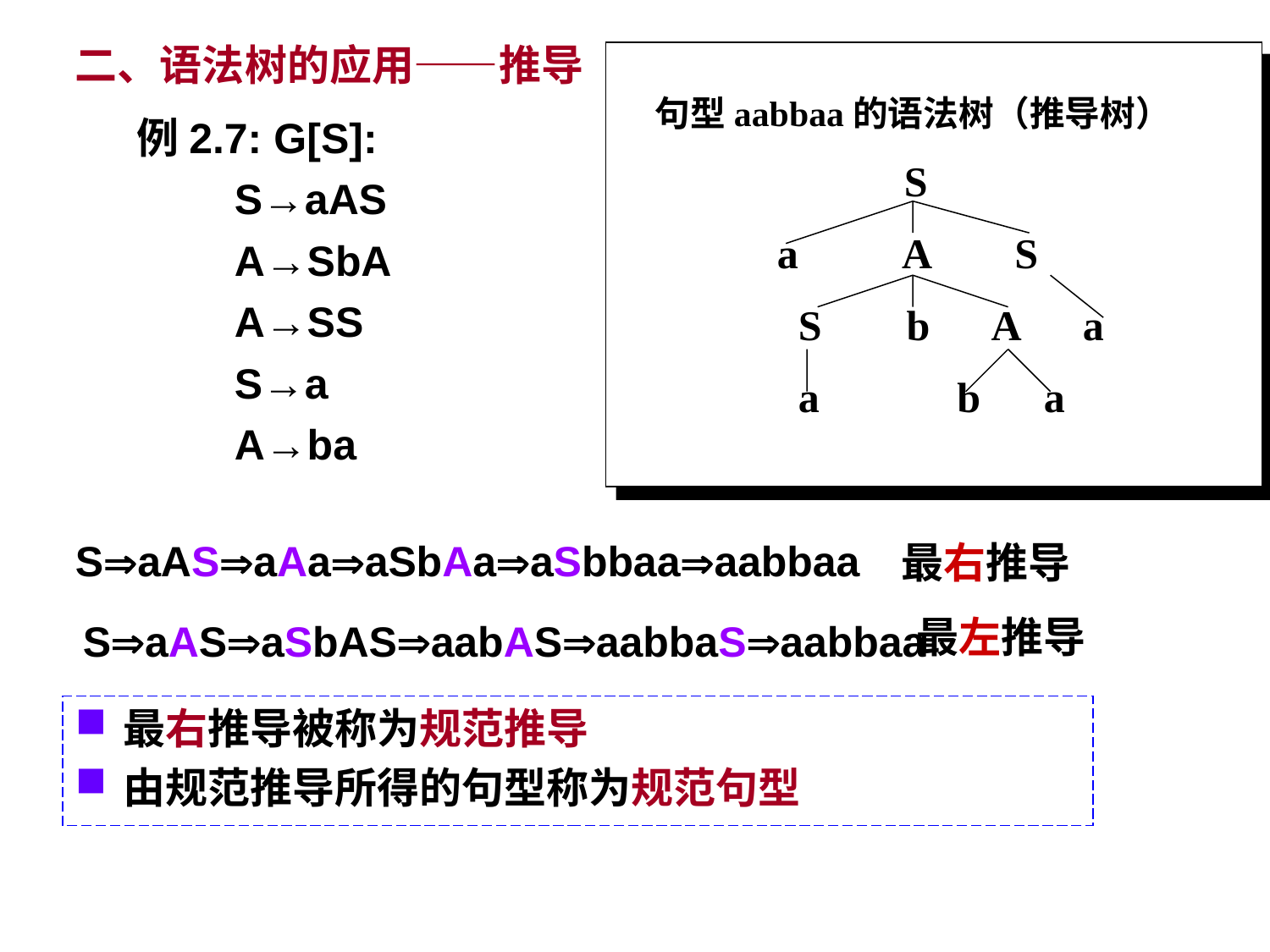

二、语法树的应用——推导

句型aabbaa的语法树（推导树）
                         S
             a          A        S
               S        b      A      a
               a             b      a

  例2.7: G[S]:
	S→aAS
	A→SbA
	A→SS
	S→a
	A→ba
S⇒aAS⇒aAa⇒aSbAa⇒aSbbaa⇒aabbaa
最右推导
最左推导
S⇒aAS⇒aSbAS⇒aabAS⇒aabbaS⇒aabbaa
最右推导被称为规范推导
由规范推导所得的句型称为规范句型